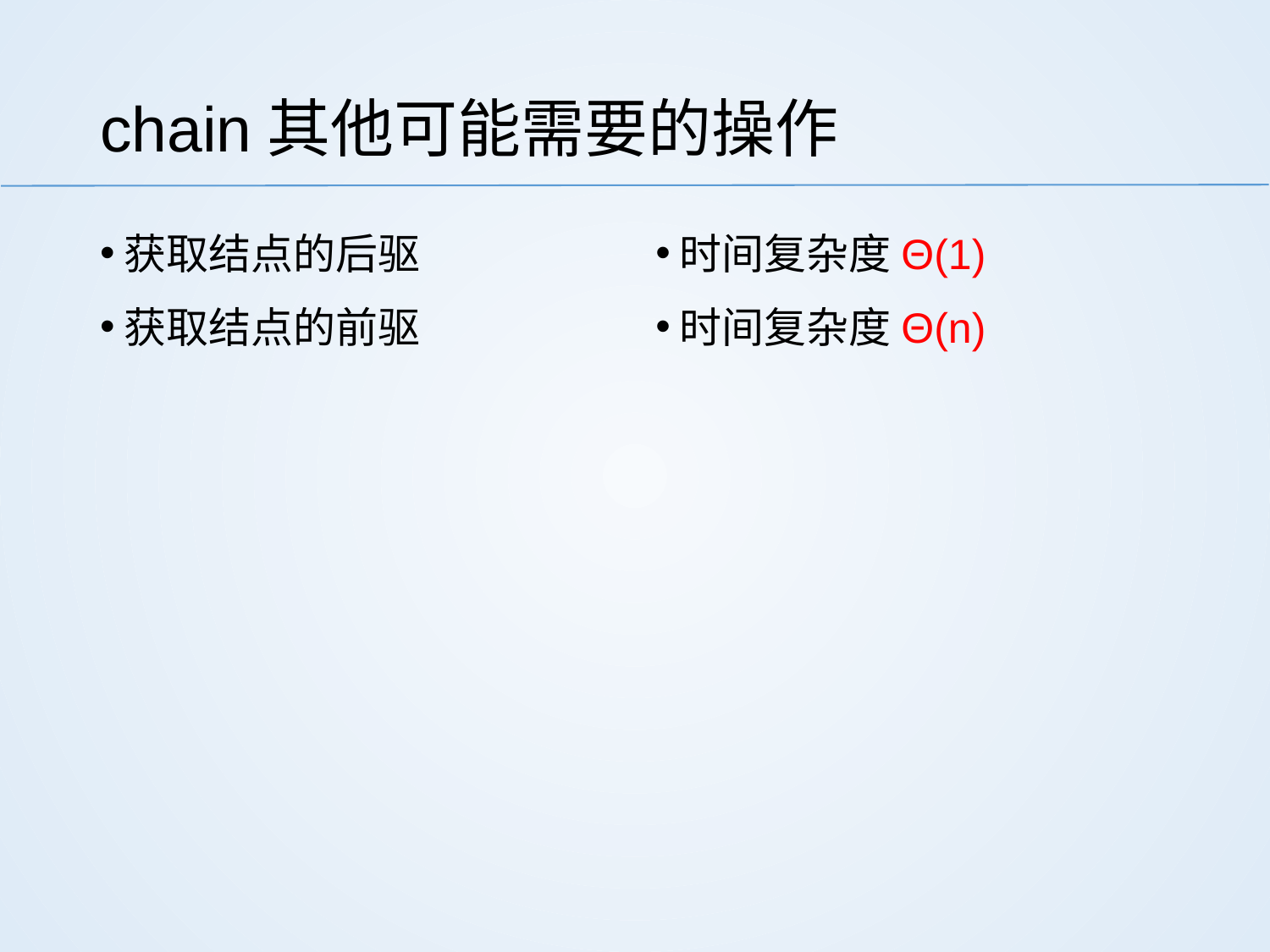

# chain其他可能需要的操作
获取结点的后驱
获取结点的前驱
时间复杂度Θ(1)
时间复杂度Θ(n)